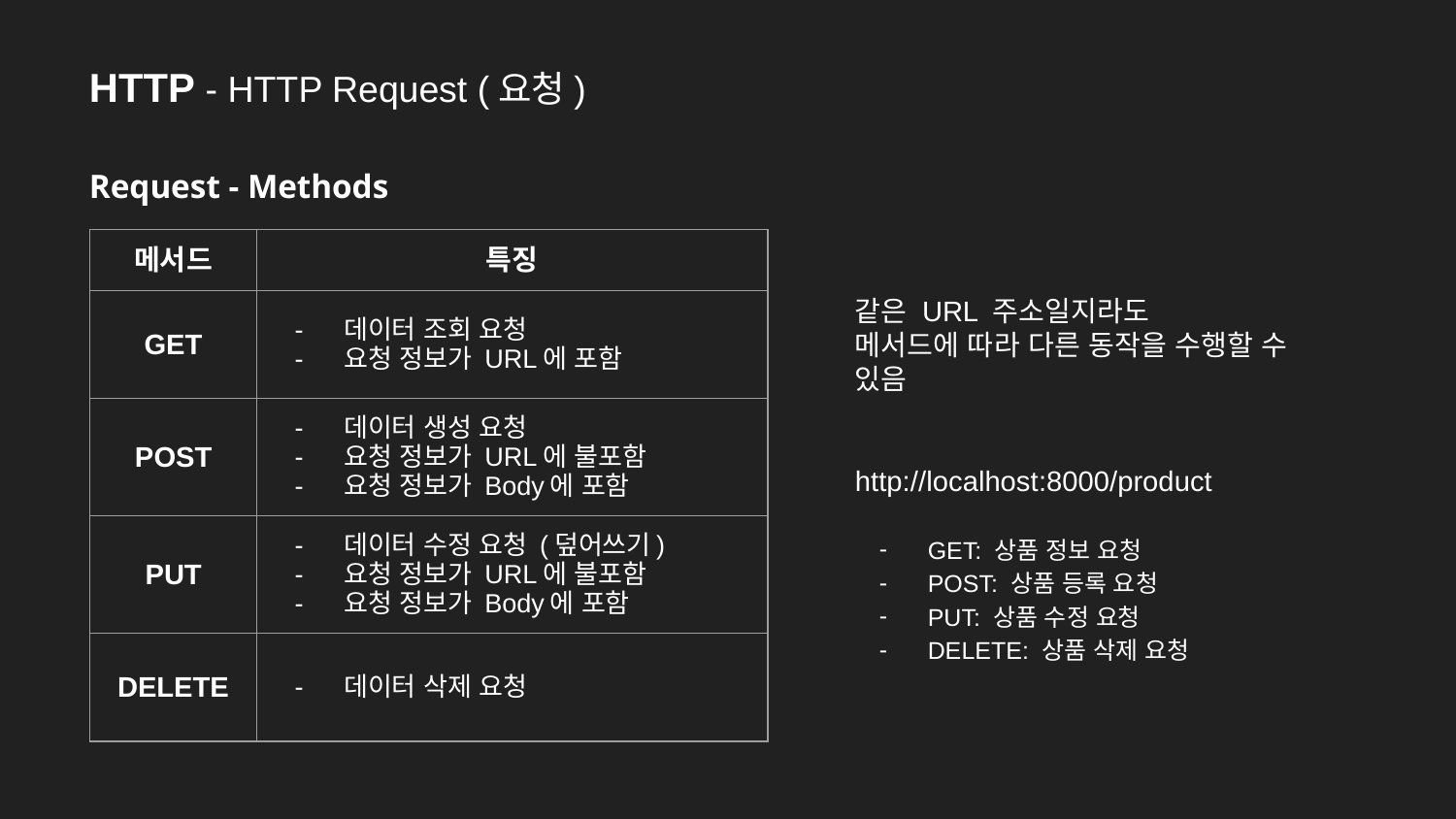

HTTP - HTTP Request (요청)
Request - Methods
| 메서드 | 특징 |
| --- | --- |
| GET | 데이터 조회 요청 요청 정보가 URL에 포함 |
| POST | 데이터 생성 요청 요청 정보가 URL에 불포함 요청 정보가 Body에 포함 |
| PUT | 데이터 수정 요청 (덮어쓰기) 요청 정보가 URL에 불포함 요청 정보가 Body에 포함 |
| DELETE | 데이터 삭제 요청 |
같은 URL 주소일지라도
메서드에 따라 다른 동작을 수행할 수 있음

http://localhost:8000/product

GET: 상품 정보 요청
POST: 상품 등록 요청
PUT: 상품 수정 요청
DELETE: 상품 삭제 요청